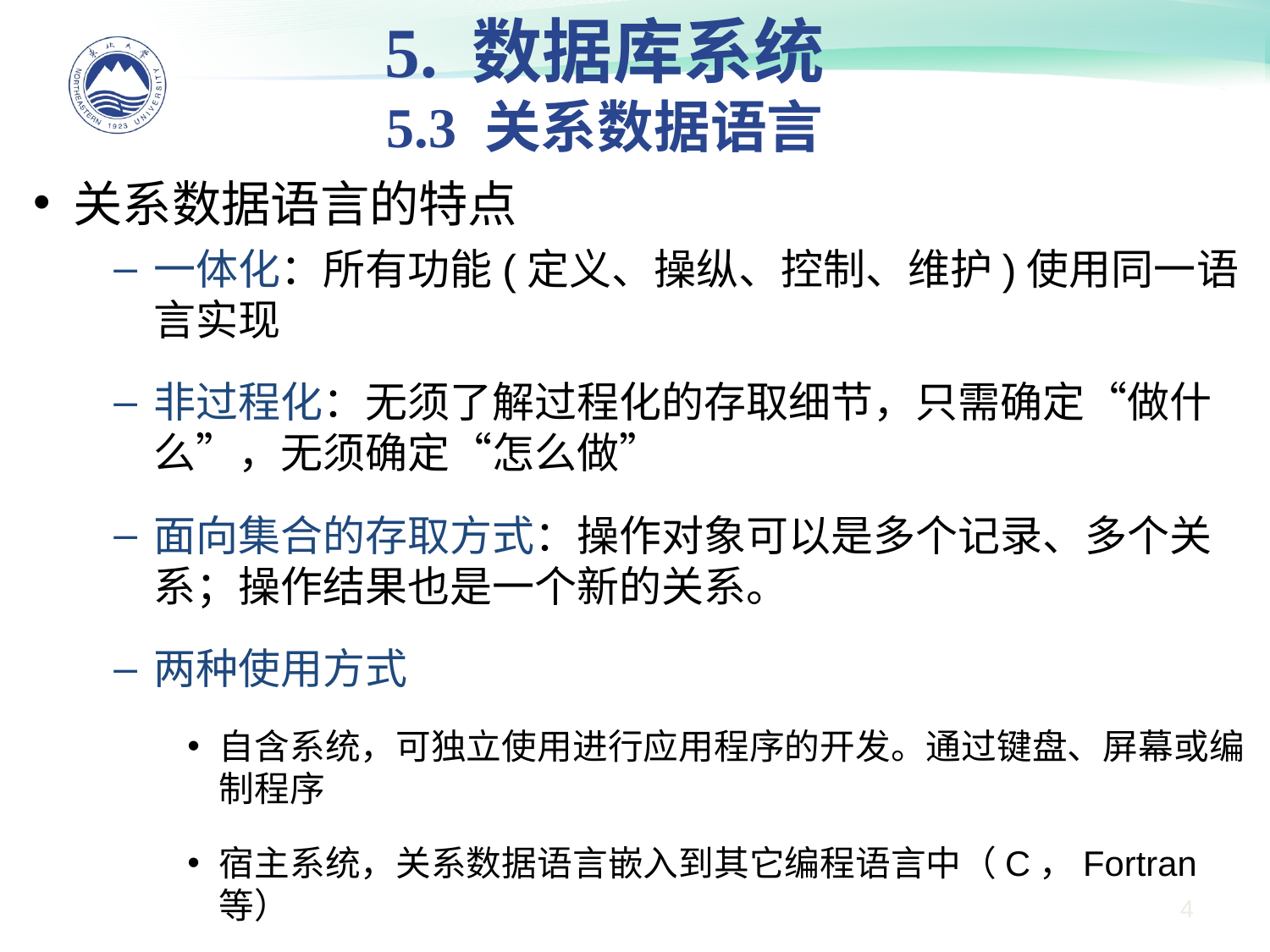

5. 数据库系统
5.3 关系数据语言
关系数据语言的特点
一体化：所有功能(定义、操纵、控制、维护)使用同一语言实现
非过程化：无须了解过程化的存取细节，只需确定“做什么”，无须确定“怎么做”
面向集合的存取方式：操作对象可以是多个记录、多个关系；操作结果也是一个新的关系。
两种使用方式
自含系统，可独立使用进行应用程序的开发。通过键盘、屏幕或编制程序
宿主系统，关系数据语言嵌入到其它编程语言中（C，Fortran等）
4